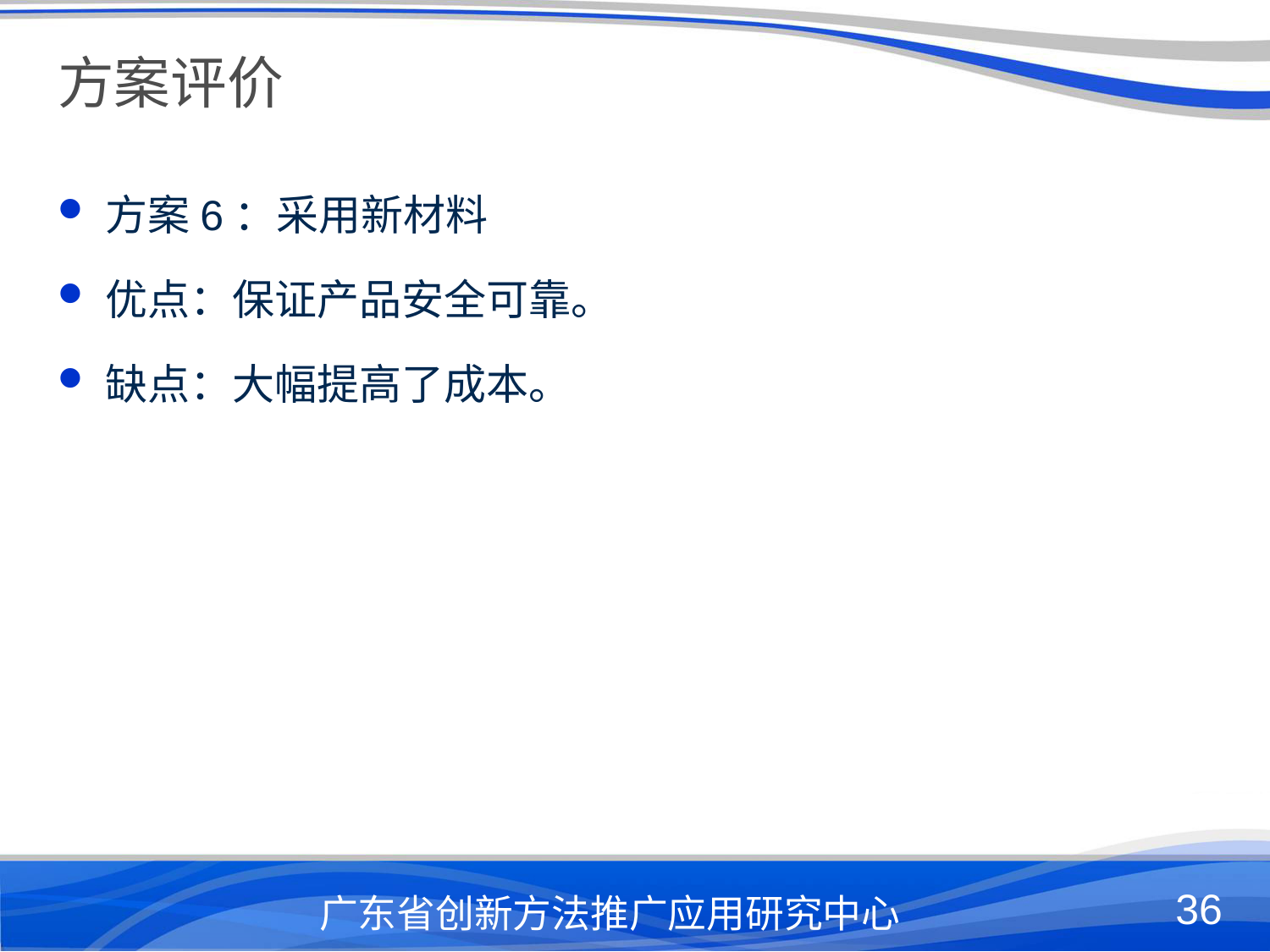

# 方案评价
方案6：采用新材料
优点：保证产品安全可靠。
缺点：大幅提高了成本。
广东省创新方法推广应用研究中心
36